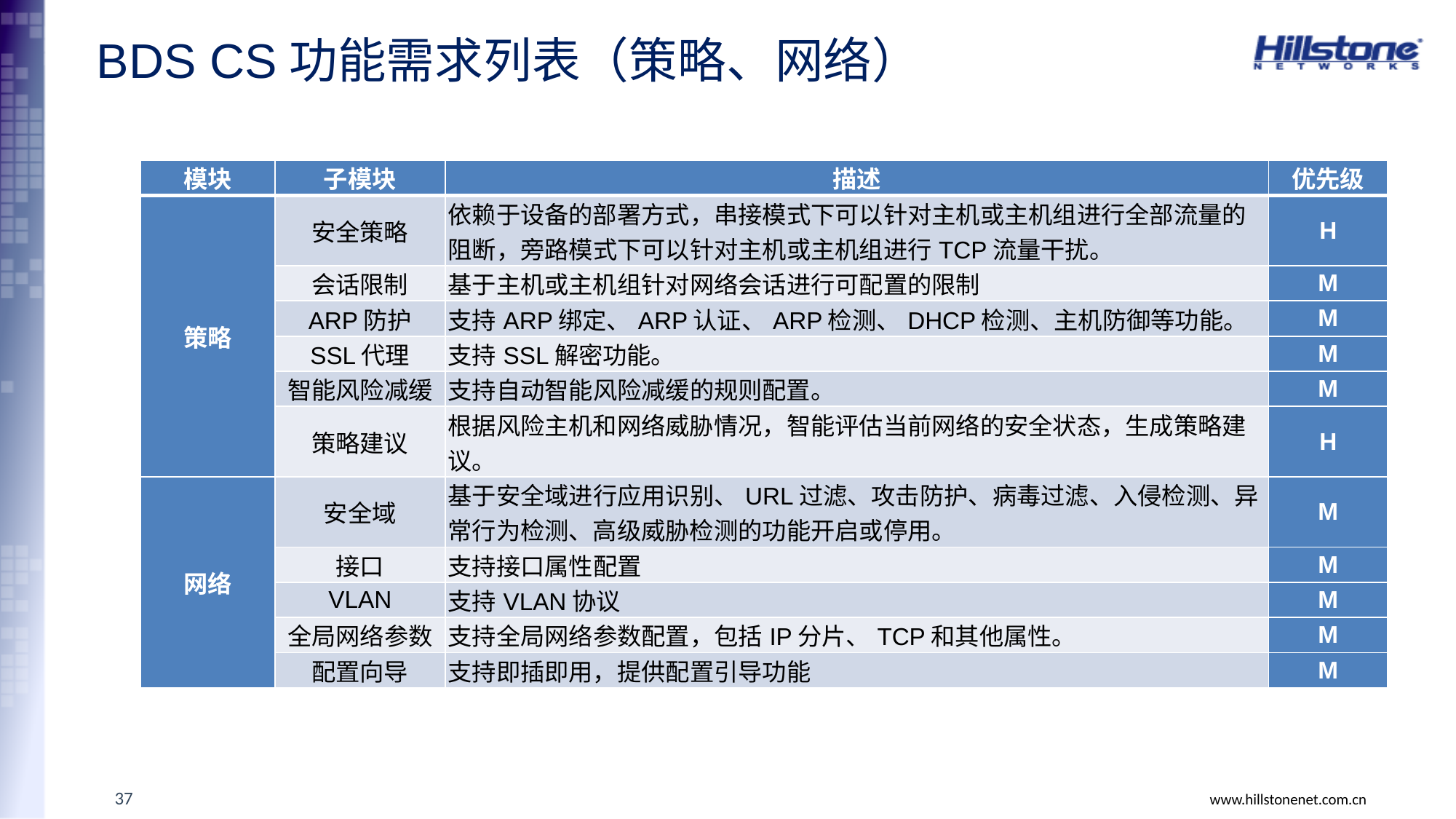

# BDS CS功能需求列表（策略、网络）
| 模块 | 子模块 | 描述 | 优先级 |
| --- | --- | --- | --- |
| 策略 | 安全策略 | 依赖于设备的部署方式，串接模式下可以针对主机或主机组进行全部流量的阻断，旁路模式下可以针对主机或主机组进行TCP流量干扰。 | H |
|  | 会话限制 | 基于主机或主机组针对网络会话进行可配置的限制 | M |
|  | ARP防护 | 支持ARP绑定、ARP认证、ARP检测、DHCP检测、主机防御等功能。 | M |
|  | SSL代理 | 支持SSL解密功能。 | M |
|  | 智能风险减缓 | 支持自动智能风险减缓的规则配置。 | M |
|  | 策略建议 | 根据风险主机和网络威胁情况，智能评估当前网络的安全状态，生成策略建议。 | H |
| 网络 | 安全域 | 基于安全域进行应用识别、URL过滤、攻击防护、病毒过滤、入侵检测、异常行为检测、高级威胁检测的功能开启或停用。 | M |
|  | 接口 | 支持接口属性配置 | M |
|  | VLAN | 支持VLAN协议 | M |
|  | 全局网络参数 | 支持全局网络参数配置，包括IP分片、TCP和其他属性。 | M |
|  | 配置向导 | 支持即插即用，提供配置引导功能 | M |